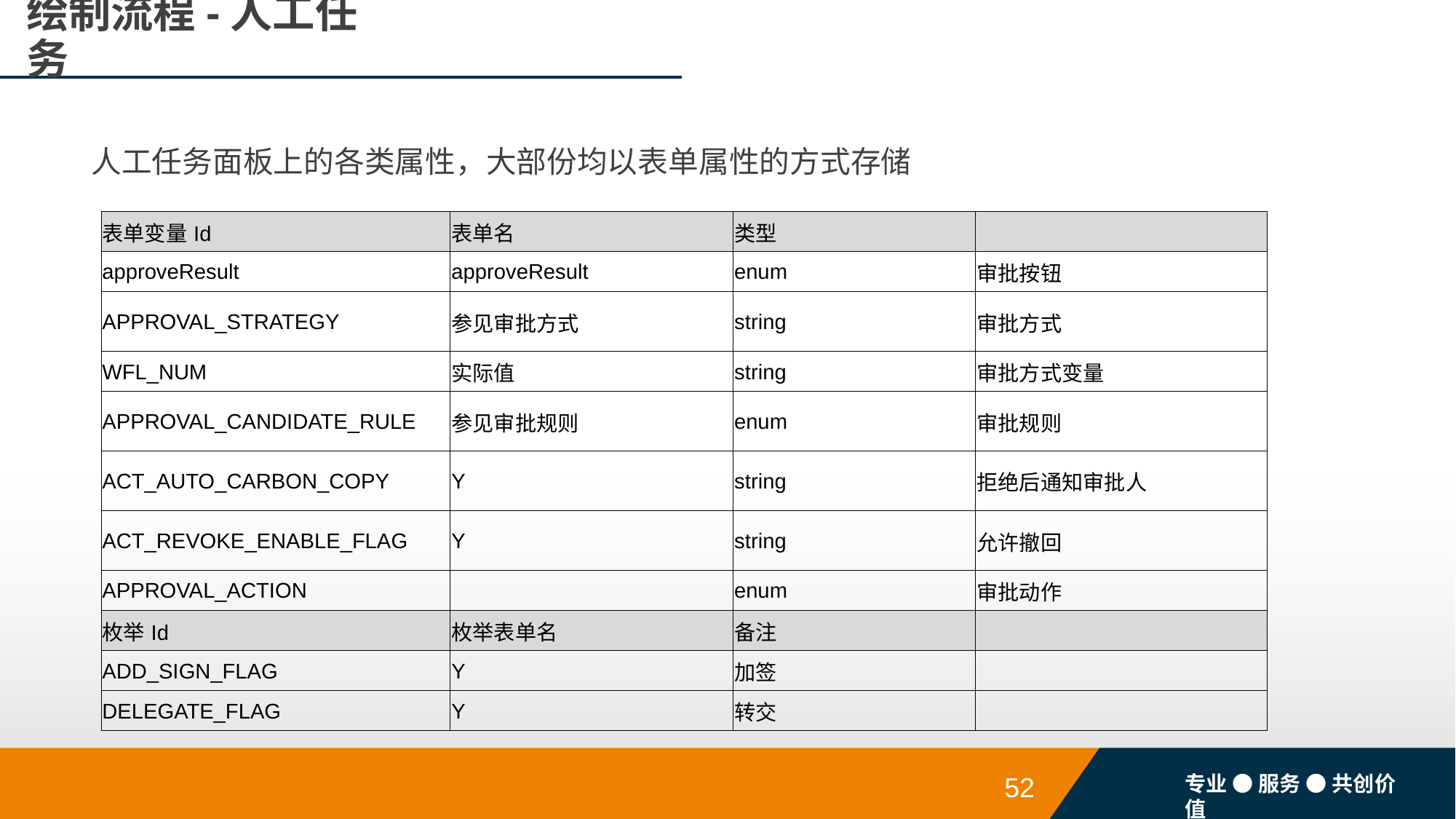

# 绘制流程-人工任务
人工任务面板上的各类属性，大部份均以表单属性的方式存储
| 表单变量Id | 表单名 | 类型 |  |
| --- | --- | --- | --- |
| approveResult | approveResult | enum | 审批按钮 |
| APPROVAL\_STRATEGY | 参见审批方式 | string | 审批方式 |
| WFL\_NUM | 实际值 | string | 审批方式变量 |
| APPROVAL\_CANDIDATE\_RULE | 参见审批规则 | enum | 审批规则 |
| ACT\_AUTO\_CARBON\_COPY | Y | string | 拒绝后通知审批人 |
| ACT\_REVOKE\_ENABLE\_FLAG | Y | string | 允许撤回 |
| APPROVAL\_ACTION |  | enum | 审批动作 |
| 枚举Id | 枚举表单名 | 备注 |  |
| ADD\_SIGN\_FLAG | Y | 加签 |  |
| DELEGATE\_FLAG | Y | 转交 |  |